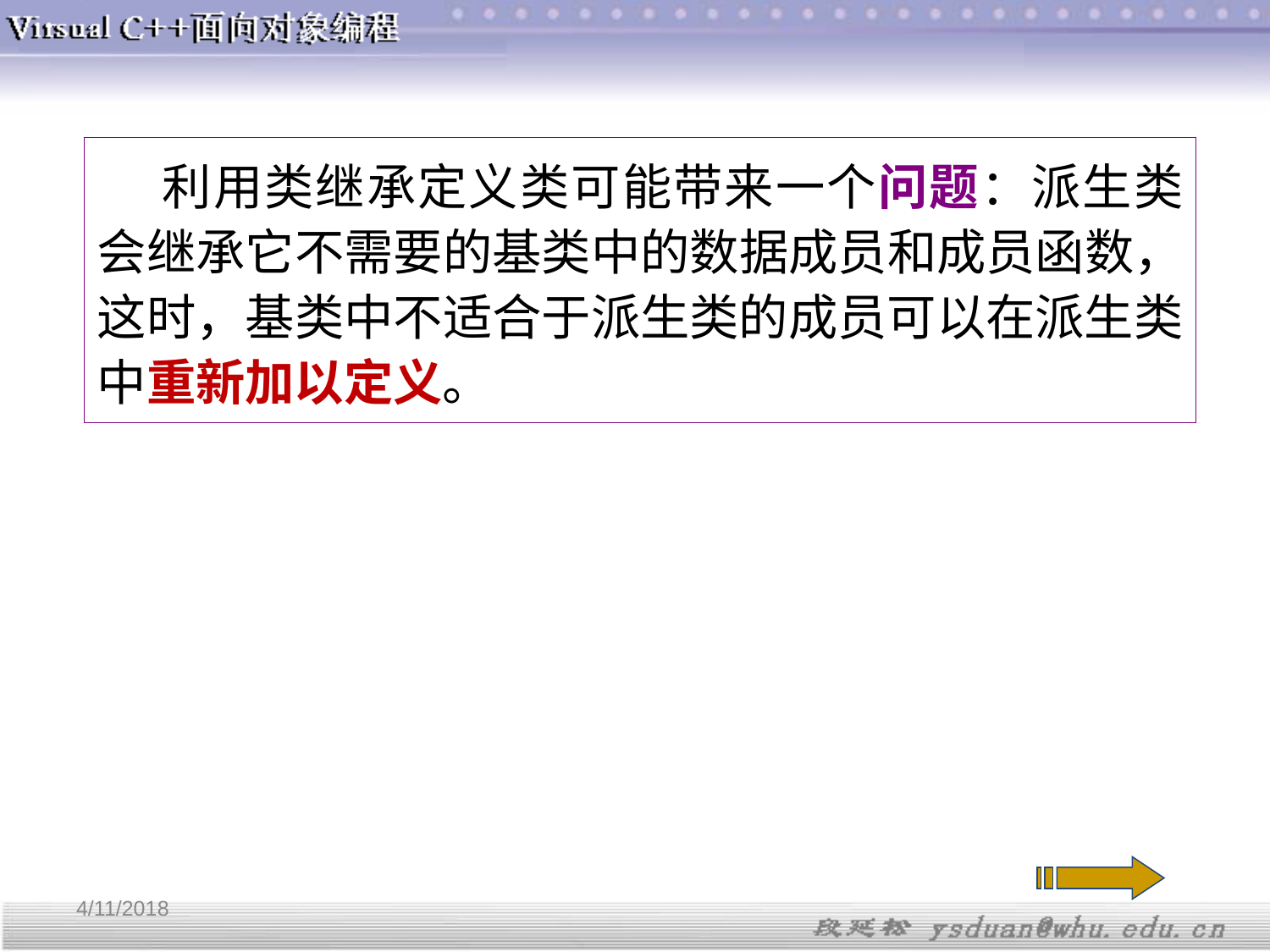

利用类继承定义类可能带来一个问题：派生类会继承它不需要的基类中的数据成员和成员函数，这时，基类中不适合于派生类的成员可以在派生类中重新加以定义。

4/11/2018